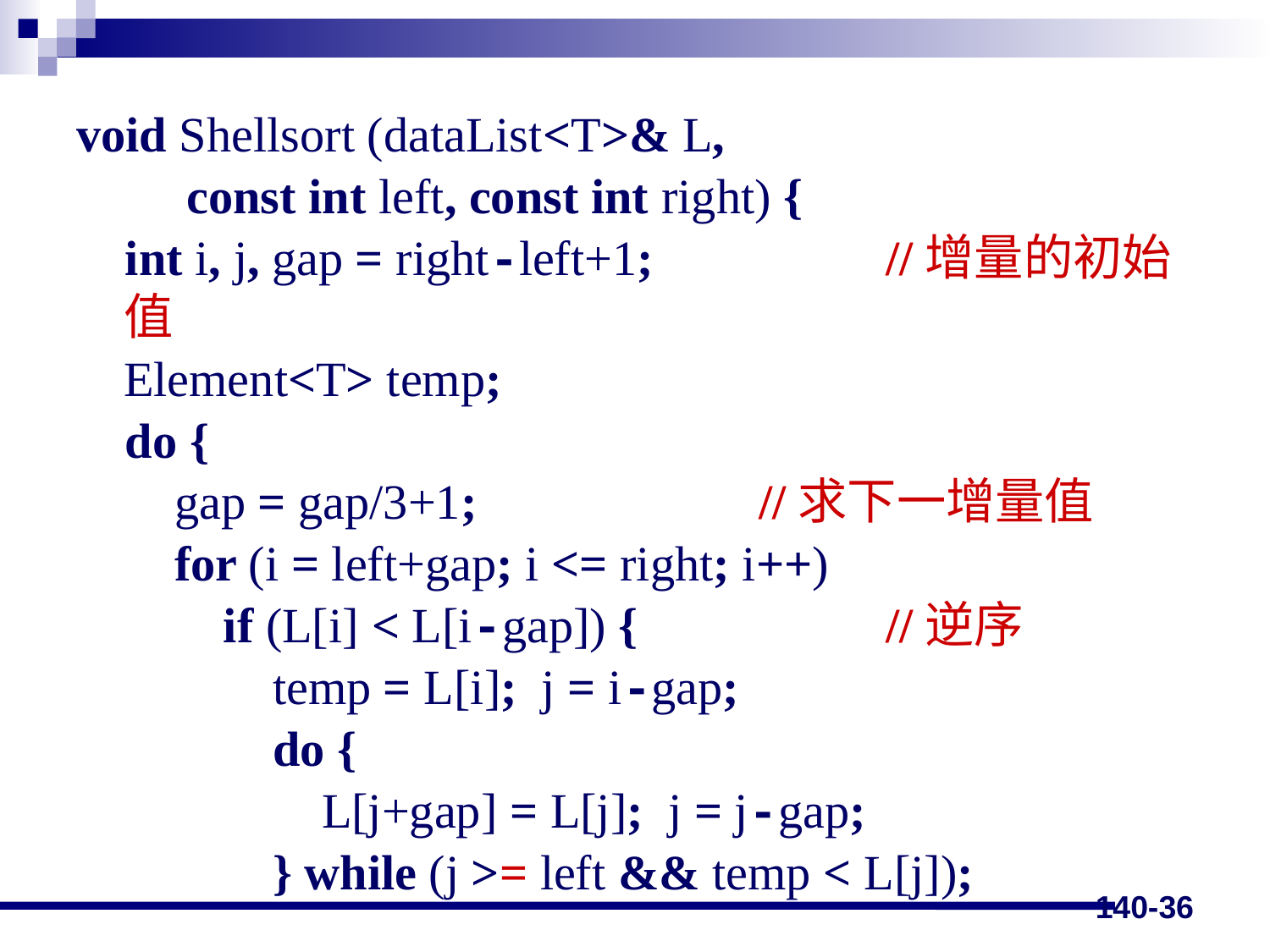

void Shellsort (dataList<T>& L,
         const int left, const int right) {
    int i, j, gap = right-left+1;		//增量的初始值
	Element<T> temp;
    do {
        gap = gap/3+1;			//求下一增量值
        for (i = left+gap; i <= right; i++)
            if (L[i] < L[i-gap]) {		//逆序
                temp = L[i];  j = i-gap;
                do {
                    L[j+gap] = L[j];  j = j-gap;
                } while (j >= left && temp < L[j]);
140-36